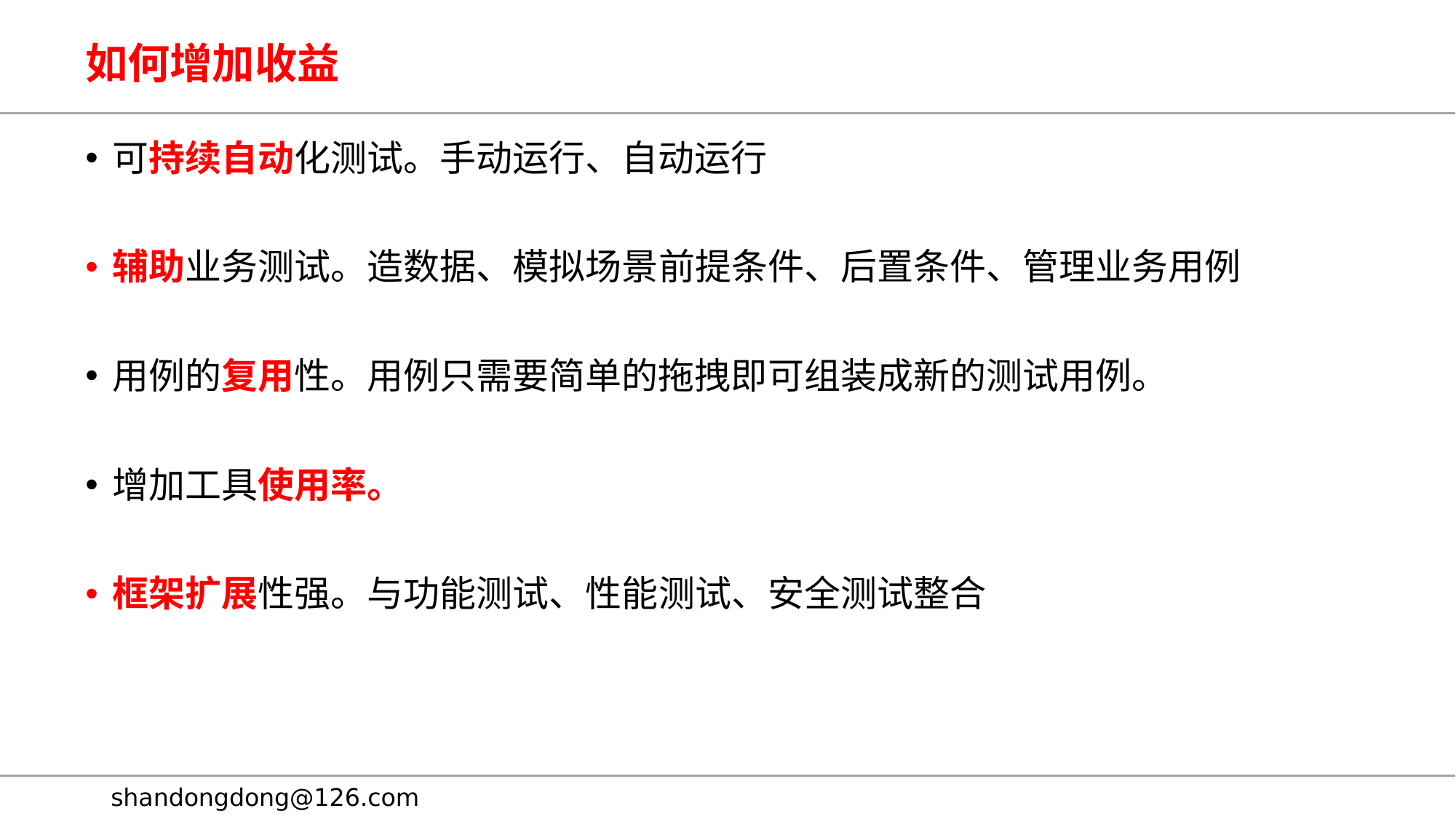

# 如何增加收益
可持续自动化测试。手动运行、自动运行

辅助业务测试。造数据、模拟场景前提条件、后置条件、管理业务用例

用例的复用性。用例只需要简单的拖拽即可组装成新的测试用例。

增加工具使用率。

框架扩展性强。与功能测试、性能测试、安全测试整合